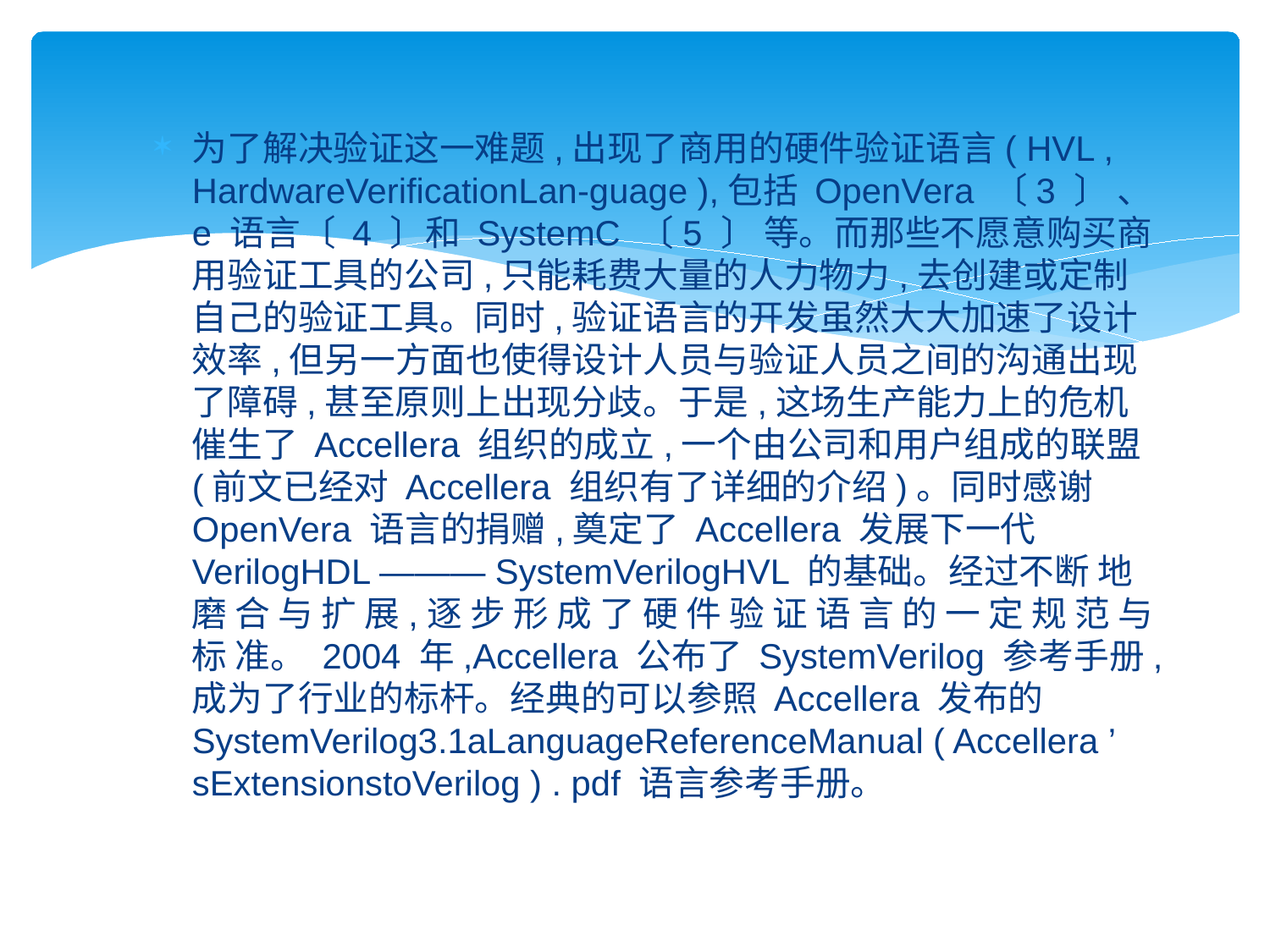

#
为了解决验证这一难题,出现了商用的硬件验证语言( HVL , HardwareVerificationLan-guage ),包括 OpenVera 〔3 〕 、e 语言〔 4 〕和 SystemC 〔5 〕 等。而那些不愿意购买商用验证工具的公司,只能耗费大量的人力物力,去创建或定制自己的验证工具。同时,验证语言的开发虽然大大加速了设计效率,但另一方面也使得设计人员与验证人员之间的沟通出现了障碍,甚至原则上出现分歧。于是,这场生产能力上的危机催生了 Accellera 组织的成立,一个由公司和用户组成的联盟(前文已经对 Accellera 组织有了详细的介绍)。同时感谢 OpenVera 语言的捐赠,奠定了 Accellera 发展下一代 VerilogHDL ——— SystemVerilogHVL 的基础。经过不断 地 磨 合 与 扩 展,逐 步 形 成 了 硬 件 验 证 语 言 的 一 定 规 范 与 标 准。 2004 年,Accellera 公布了 SystemVerilog 参考手册,成为了行业的标杆。经典的可以参照 Accellera 发布的 SystemVerilog3.1aLanguageReferenceManual ( Accellera ’ sExtensionstoVerilog ) . pdf 语言参考手册。